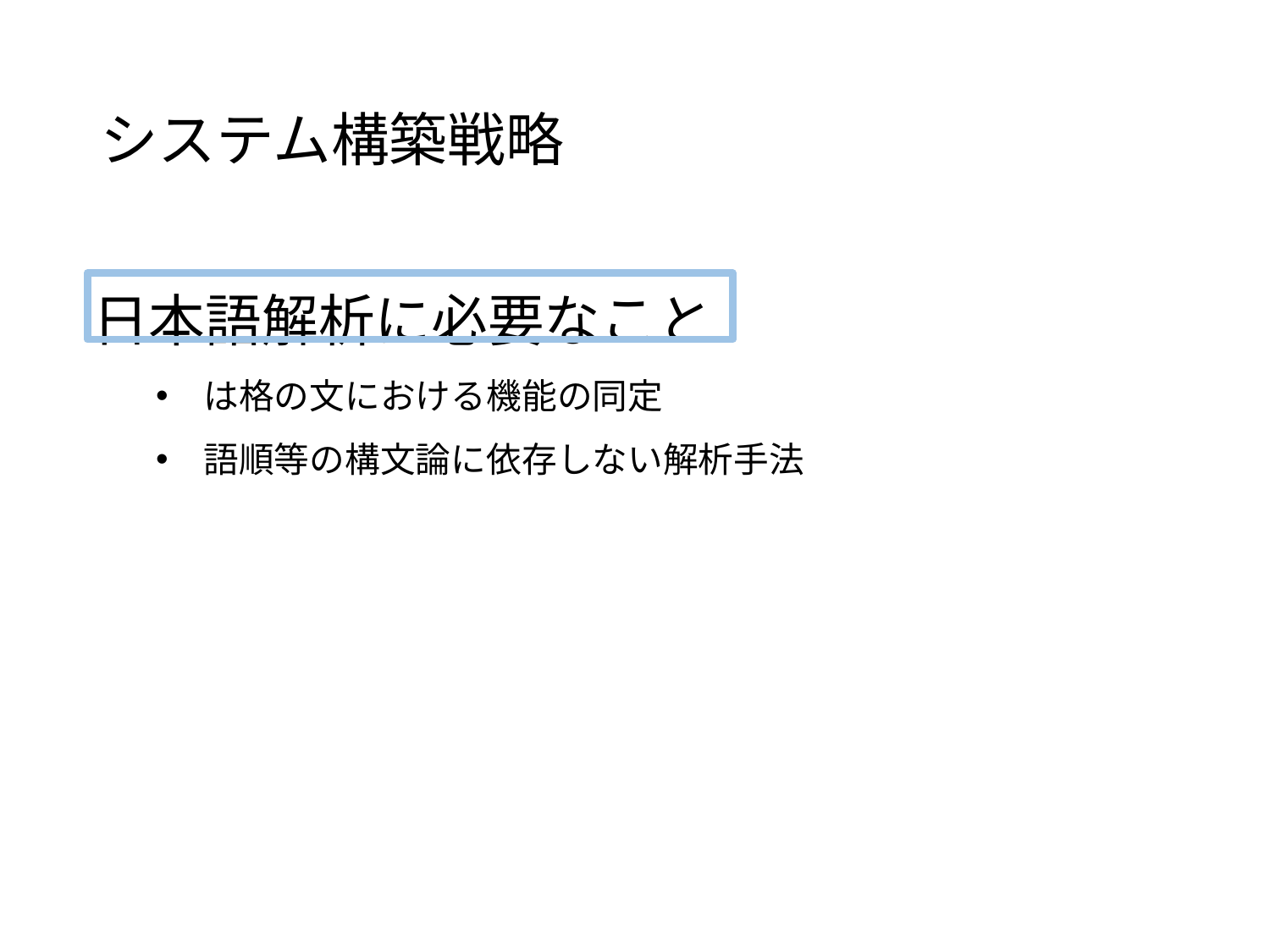

# システム構築戦略
日本語解析に必要なこと
は格の文における機能の同定
語順等の構文論に依存しない解析手法